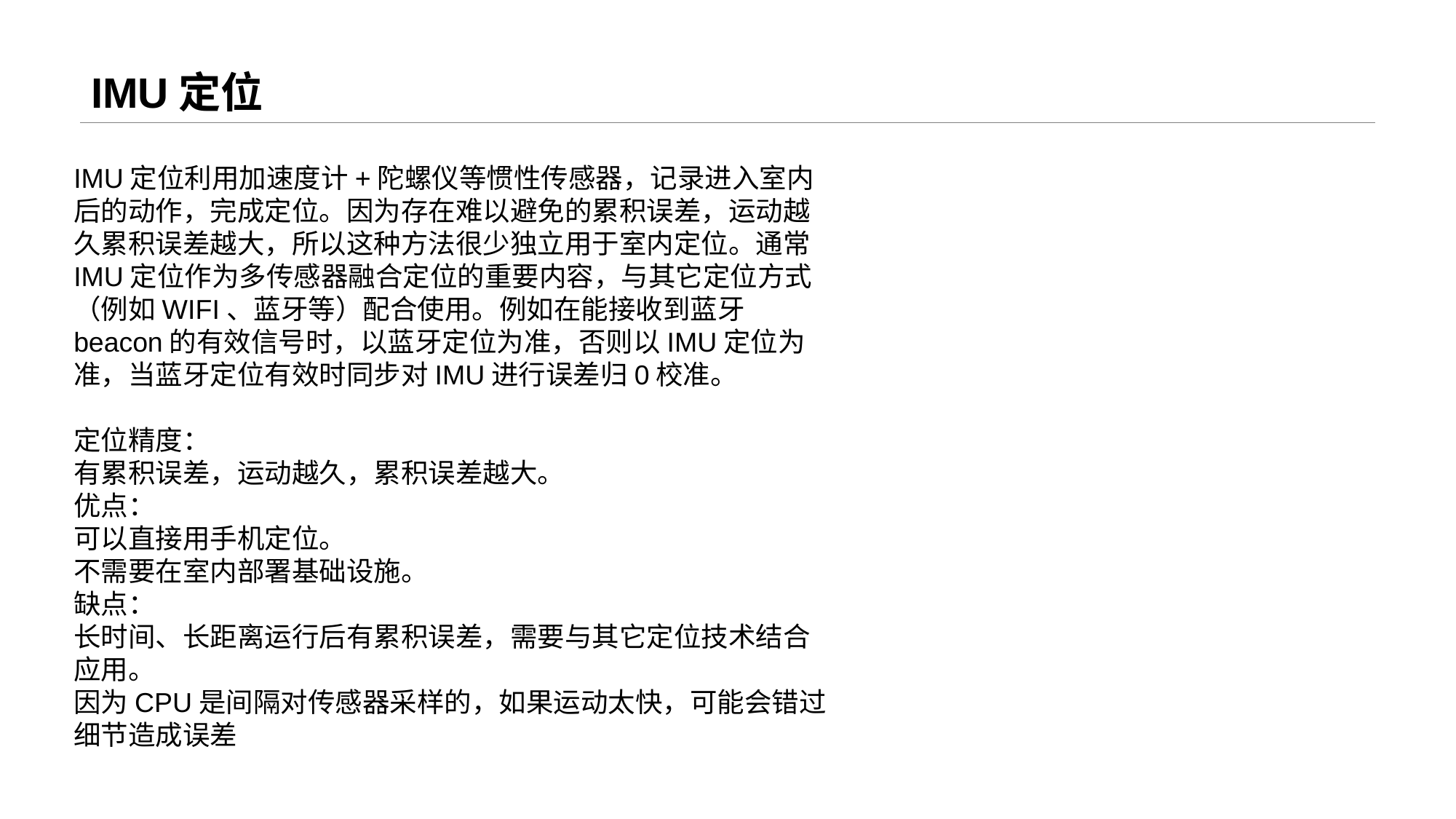

# IMU定位
IMU定位利用加速度计+陀螺仪等惯性传感器，记录进入室内后的动作，完成定位。因为存在难以避免的累积误差，运动越久累积误差越大，所以这种方法很少独立用于室内定位。通常IMU定位作为多传感器融合定位的重要内容，与其它定位方式（例如WIFI、蓝牙等）配合使用。例如在能接收到蓝牙beacon的有效信号时，以蓝牙定位为准，否则以IMU定位为准，当蓝牙定位有效时同步对IMU进行误差归0校准。

定位精度：
有累积误差，运动越久，累积误差越大。
优点：
可以直接用手机定位。
不需要在室内部署基础设施。
缺点：
长时间、长距离运行后有累积误差，需要与其它定位技术结合应用。
因为CPU是间隔对传感器采样的，如果运动太快，可能会错过细节造成误差